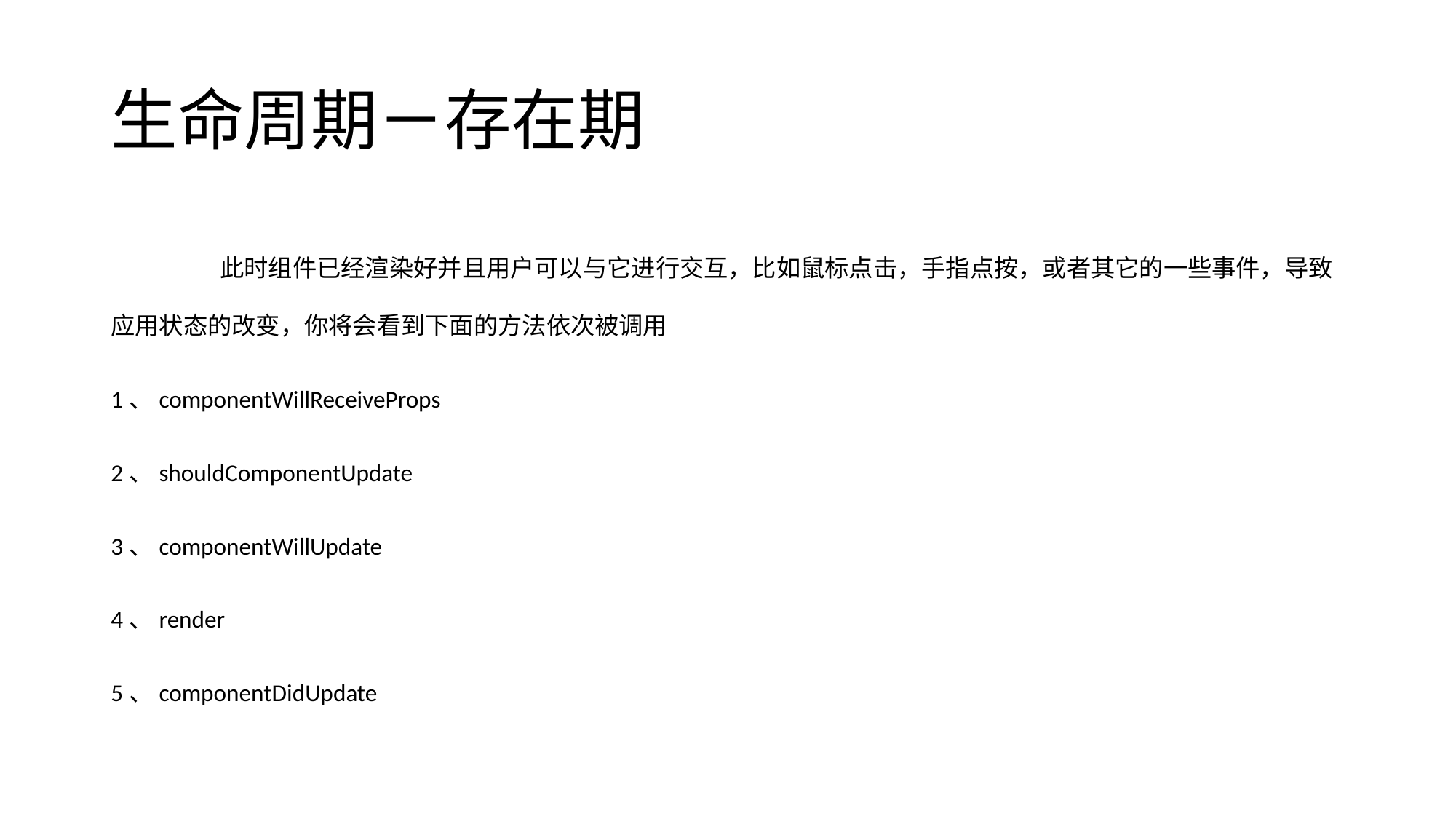

# 生命周期－存在期
	此时组件已经渲染好并且用户可以与它进行交互，比如鼠标点击，手指点按，或者其它的一些事件，导致应用状态的改变，你将会看到下面的方法依次被调用
1、componentWillReceiveProps
2、shouldComponentUpdate
3、componentWillUpdate
4、render
5、componentDidUpdate